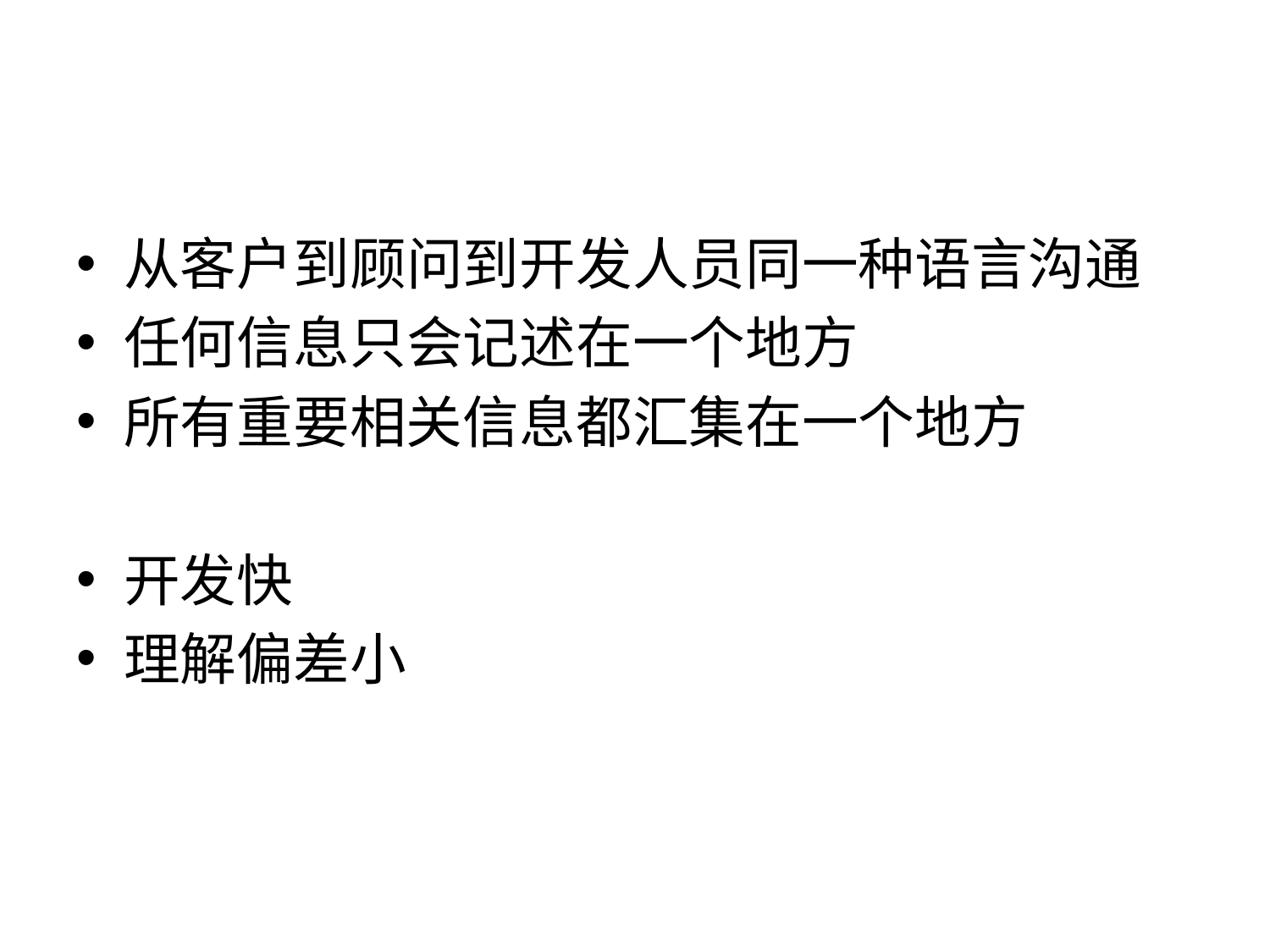

#
从客户到顾问到开发人员同一种语言沟通
任何信息只会记述在一个地方
所有重要相关信息都汇集在一个地方

开发快
理解偏差小